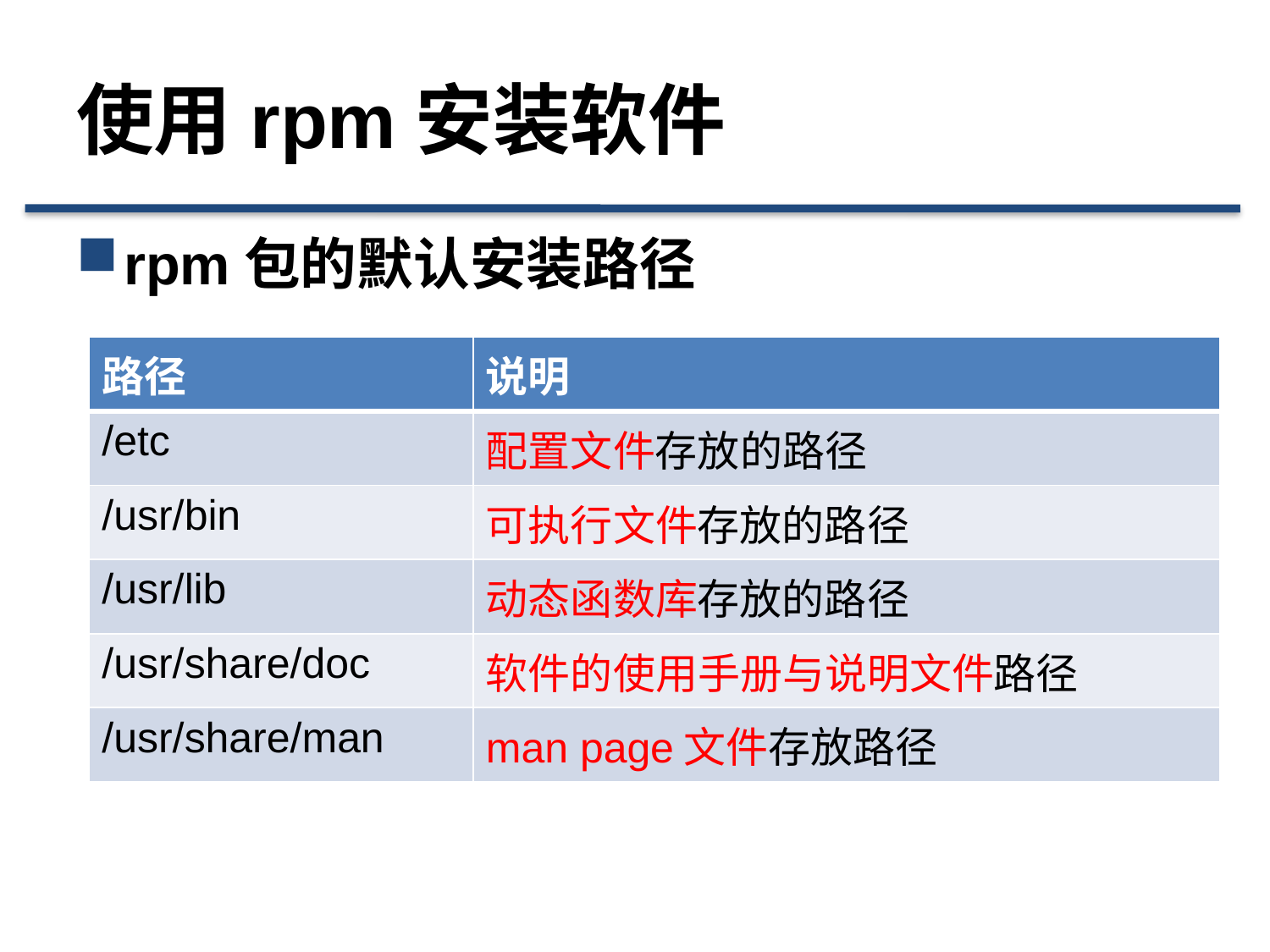

# 使用rpm安装软件
rpm包的默认安装路径

| 路径 | 说明 |
| --- | --- |
| /etc | 配置文件存放的路径 |
| /usr/bin | 可执行文件存放的路径 |
| /usr/lib | 动态函数库存放的路径 |
| /usr/share/doc | 软件的使用手册与说明文件路径 |
| /usr/share/man | man page文件存放路径 |